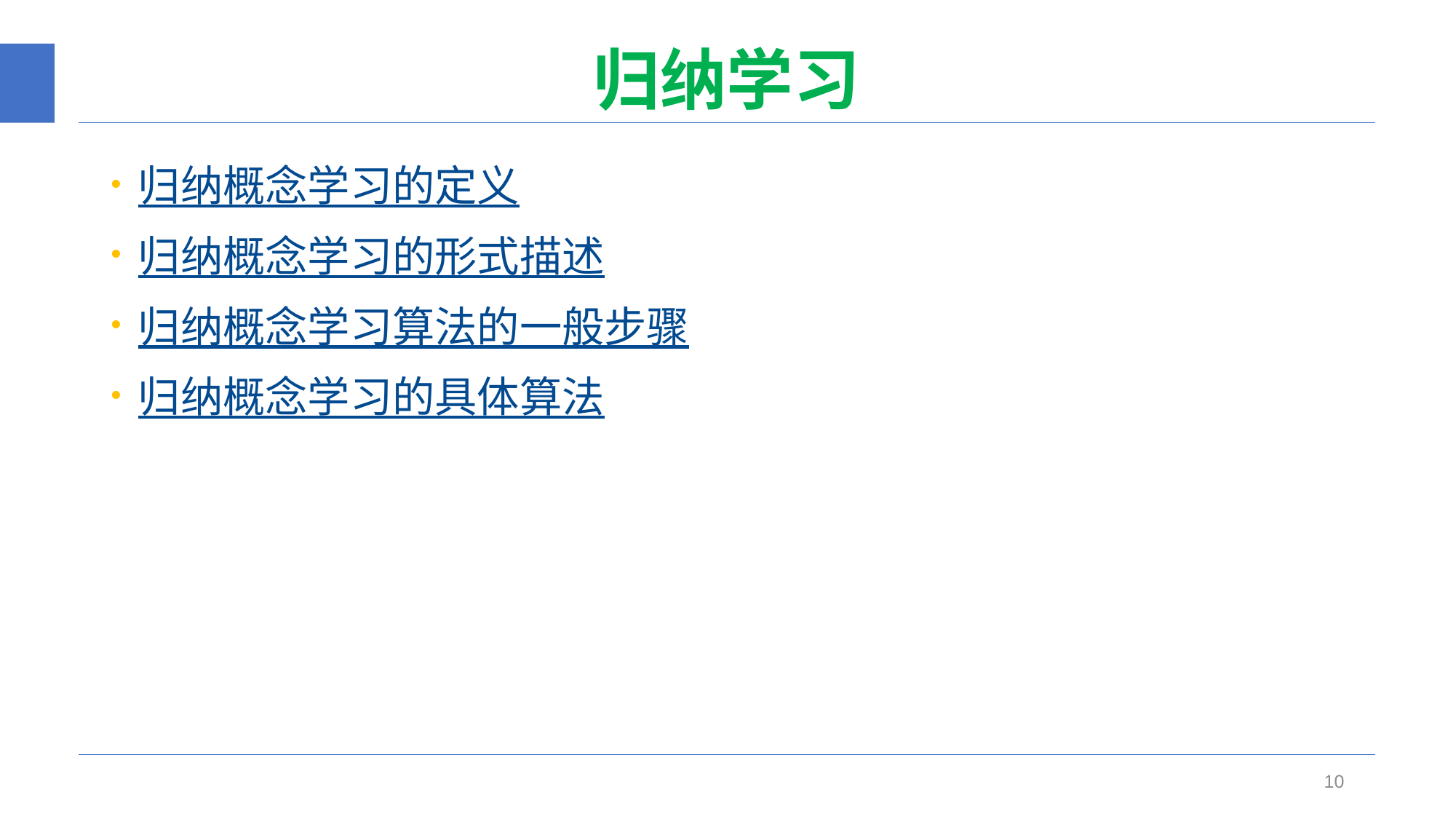

# 归纳学习
归纳概念学习的定义
归纳概念学习的形式描述
归纳概念学习算法的一般步骤
归纳概念学习的具体算法
10